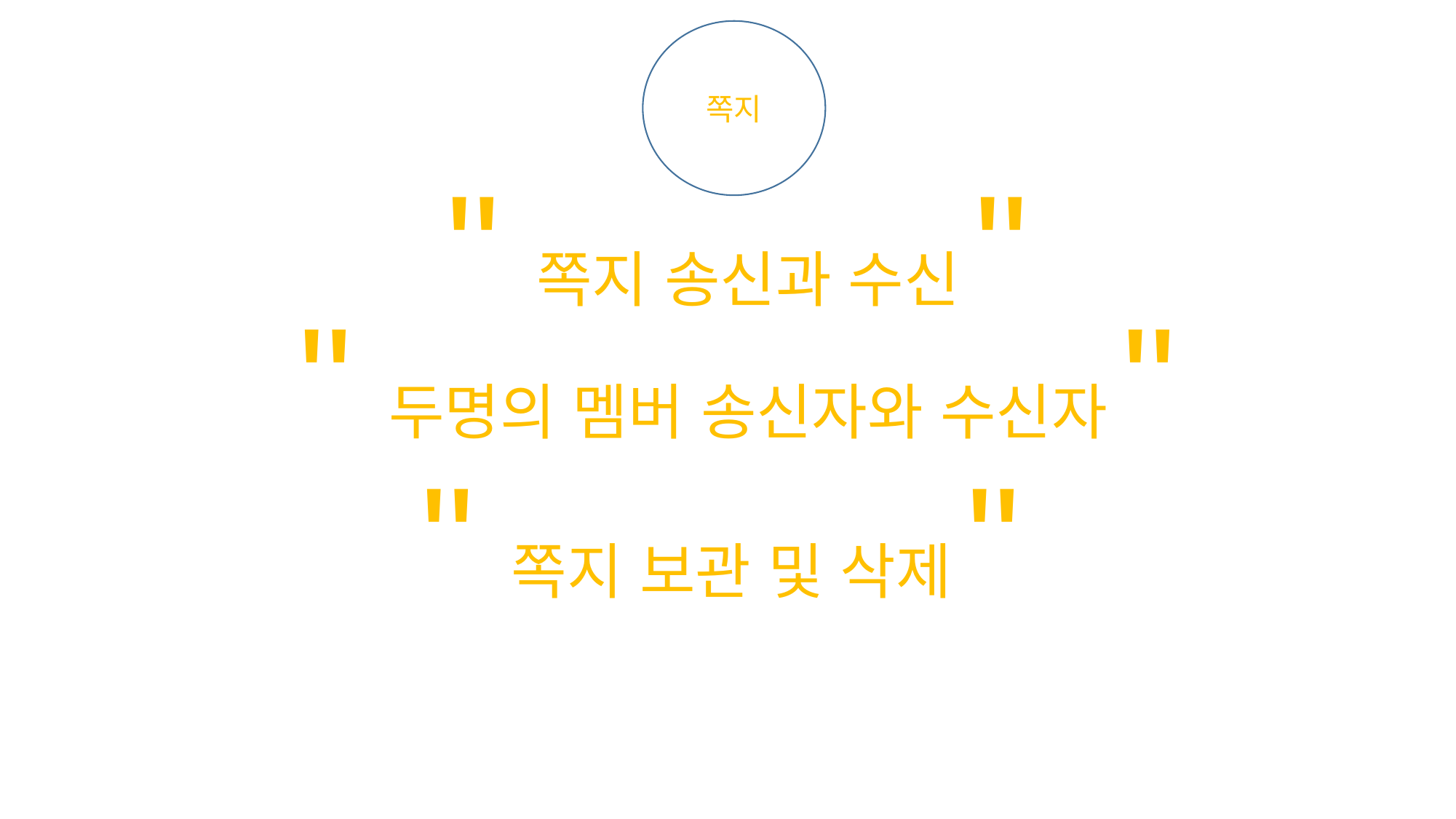

쪽지
"쪽지 송신과 수신"
"두명의 멤버 송신자와 수신자"
"쪽지 보관 및 삭제"